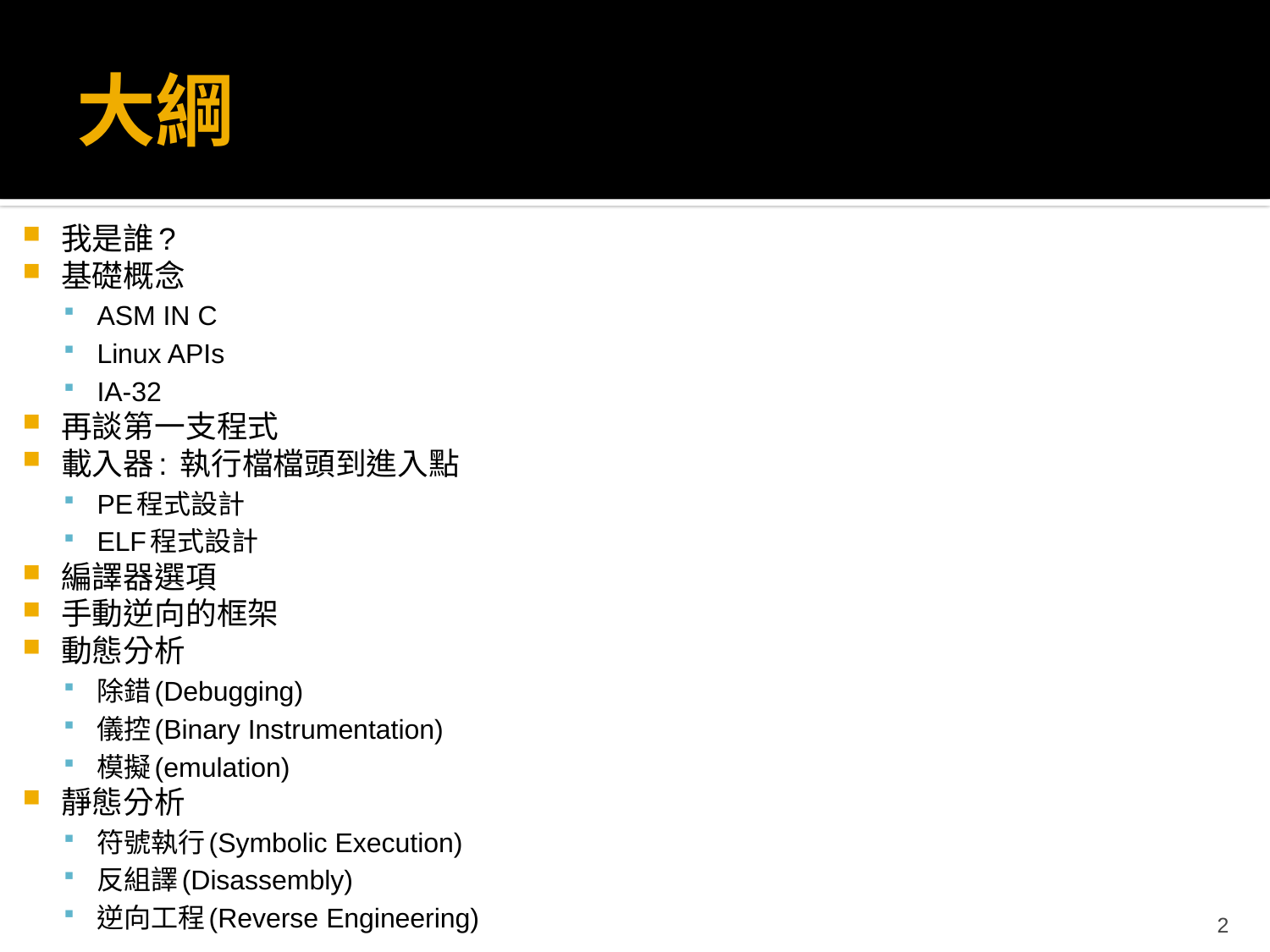

# 大綱
我是誰?
基礎概念
ASM IN C
Linux APIs
IA-32
再談第一支程式
載入器: 執行檔檔頭到進入點
PE程式設計
ELF程式設計
編譯器選項
手動逆向的框架
動態分析
除錯(Debugging)
儀控(Binary Instrumentation)
模擬(emulation)
靜態分析
符號執行(Symbolic Execution)
反組譯(Disassembly)
逆向工程(Reverse Engineering)
2